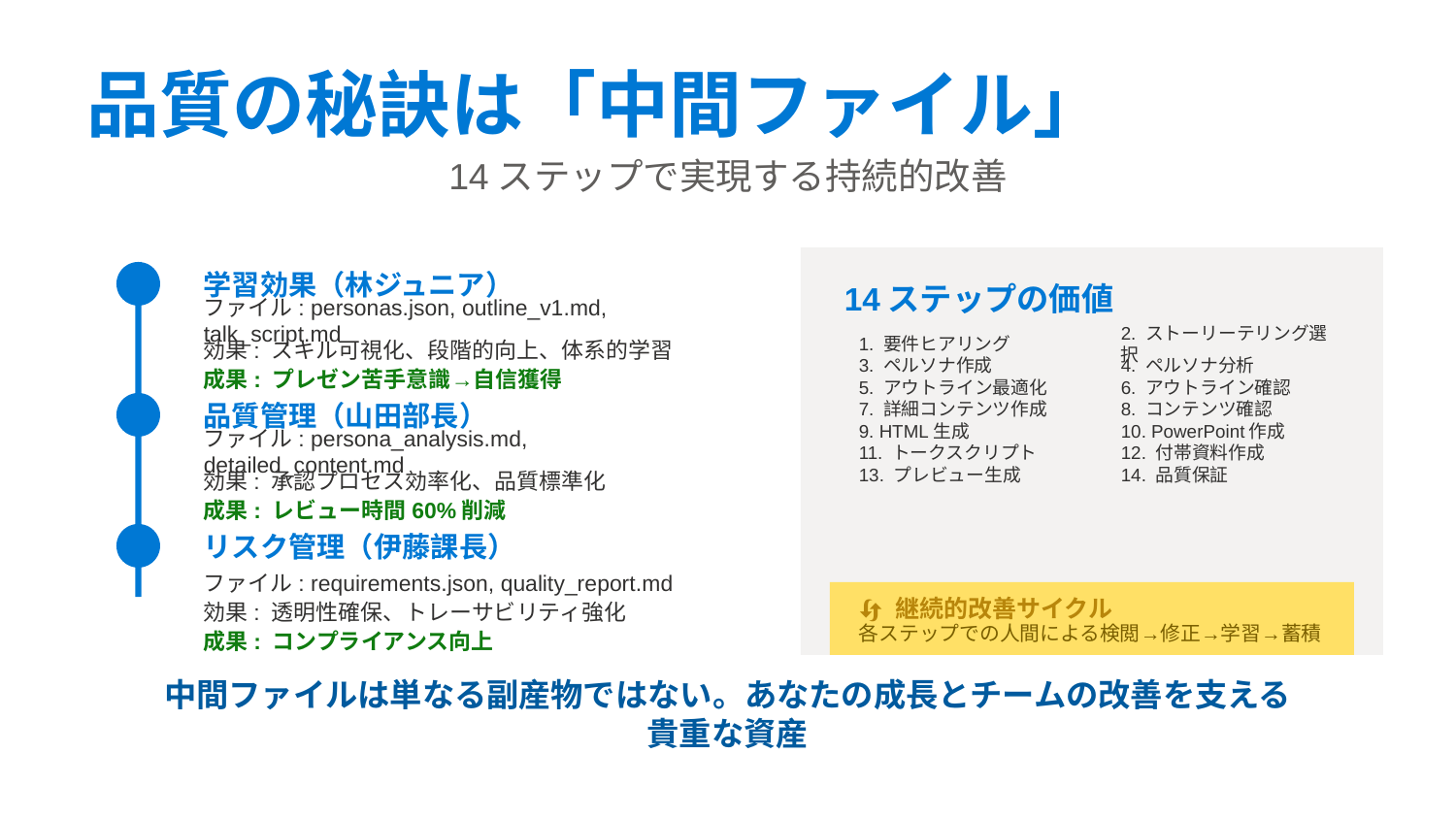

品質の秘訣は「中間ファイル」
14ステップで実現する持続的改善

学習効果（林ジュニア）
14ステップの価値
ファイル: personas.json, outline_v1.md, talk_script.md
効果: スキル可視化、段階的向上、体系的学習
1. 要件ヒアリング
2. ストーリーテリング選択
3. ペルソナ作成
4. ペルソナ分析
成果: プレゼン苦手意識→自信獲得
5. アウトライン最適化
6. アウトライン確認

品質管理（山田部長）
7. 詳細コンテンツ作成
8. コンテンツ確認
9. HTML生成
10. PowerPoint作成
ファイル: persona_analysis.md, detailed_content.md
11. トークスクリプト
12. 付帯資料作成
効果: 承認プロセス効率化、品質標準化
13. プレビュー生成
14. 品質保証
成果: レビュー時間60%削減

リスク管理（伊藤課長）
ファイル: requirements.json, quality_report.md

効果: 透明性確保、トレーサビリティ強化
🔄 継続的改善サイクル
各ステップでの人間による検閲→修正→学習→蓄積
成果: コンプライアンス向上
中間ファイルは単なる副産物ではない。あなたの成長とチームの改善を支える貴重な資産